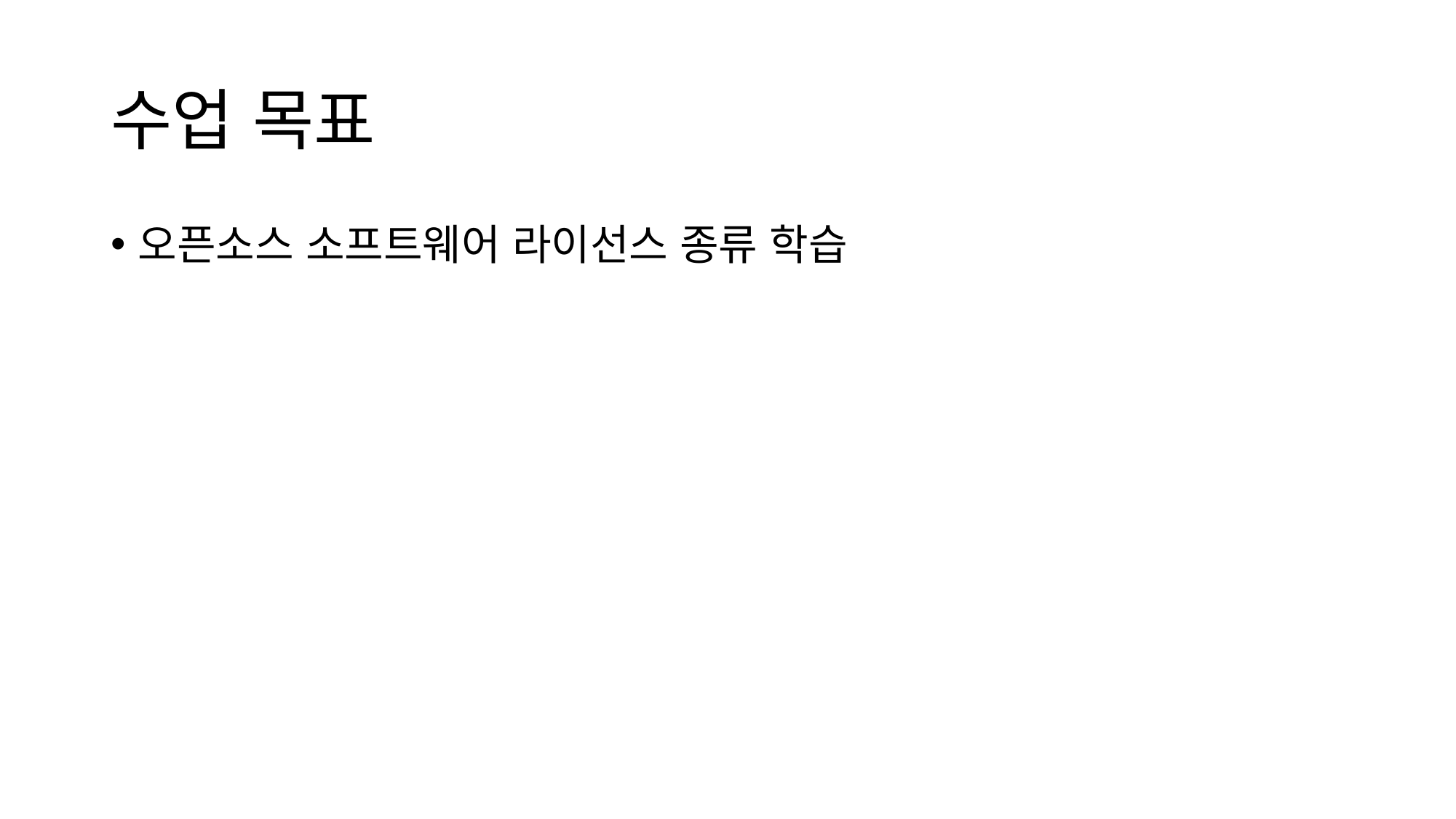

# 수업 목표
오픈소스 소프트웨어 라이선스 종류 학습